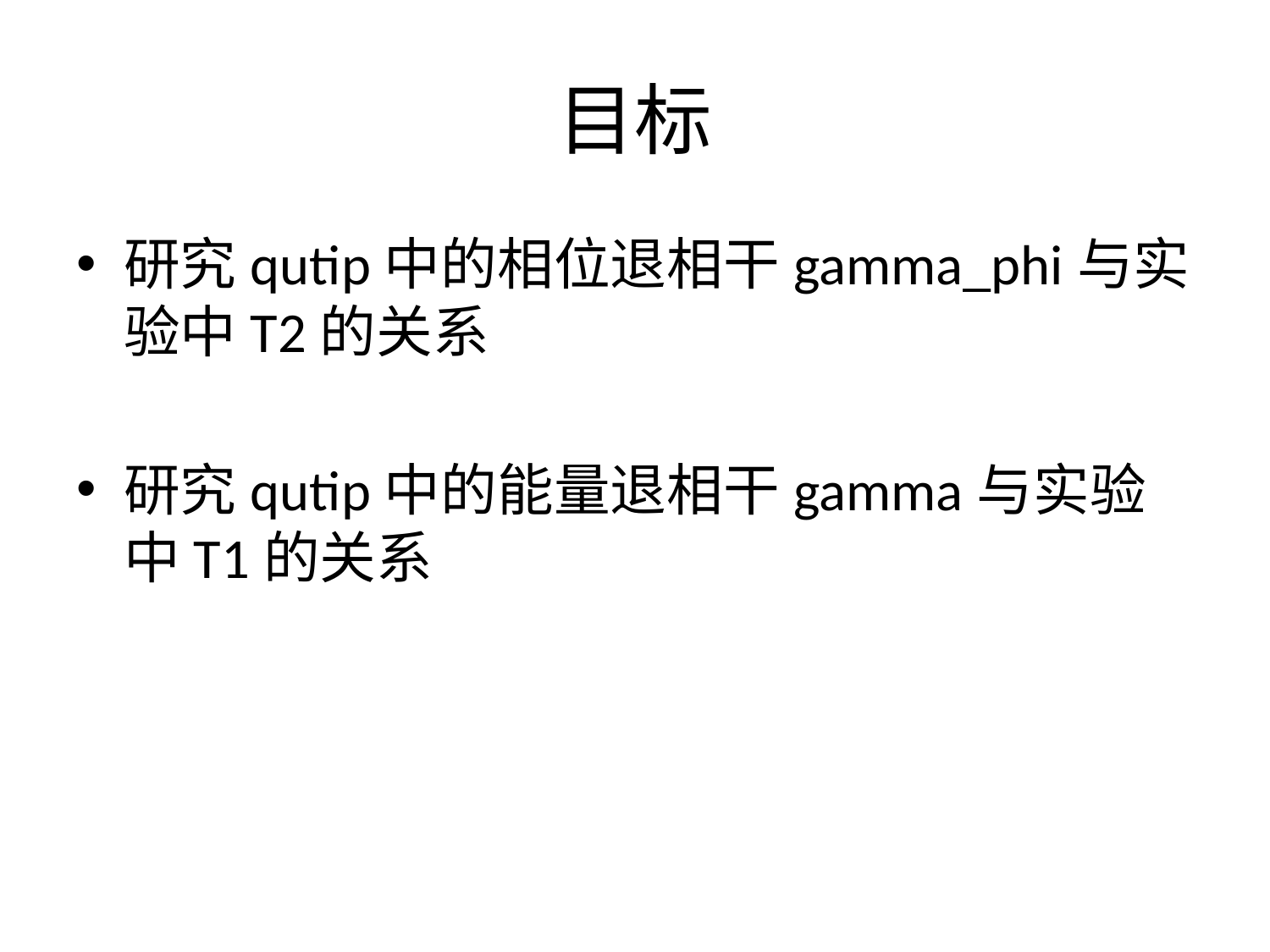

# 目标
研究qutip中的相位退相干gamma_phi与实验中T2的关系

研究qutip中的能量退相干gamma与实验中T1的关系